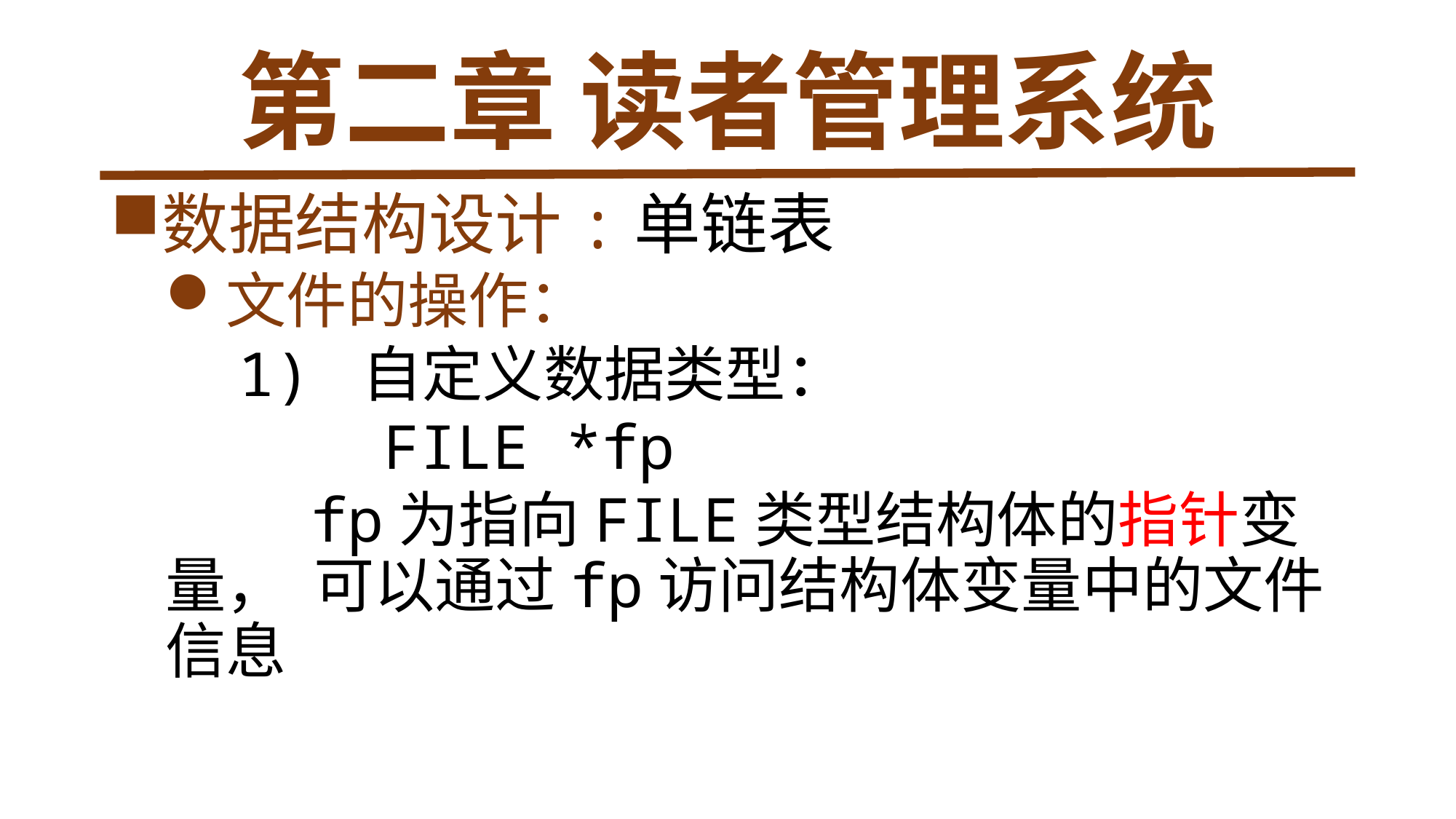

# 第二章 读者管理系统
数据结构设计:单链表
文件的操作：
  1) 自定义数据类型：
      FILE *fp
    fp为指向FILE类型结构体的指针变量，  可以通过fp访问结构体变量中的文件信息